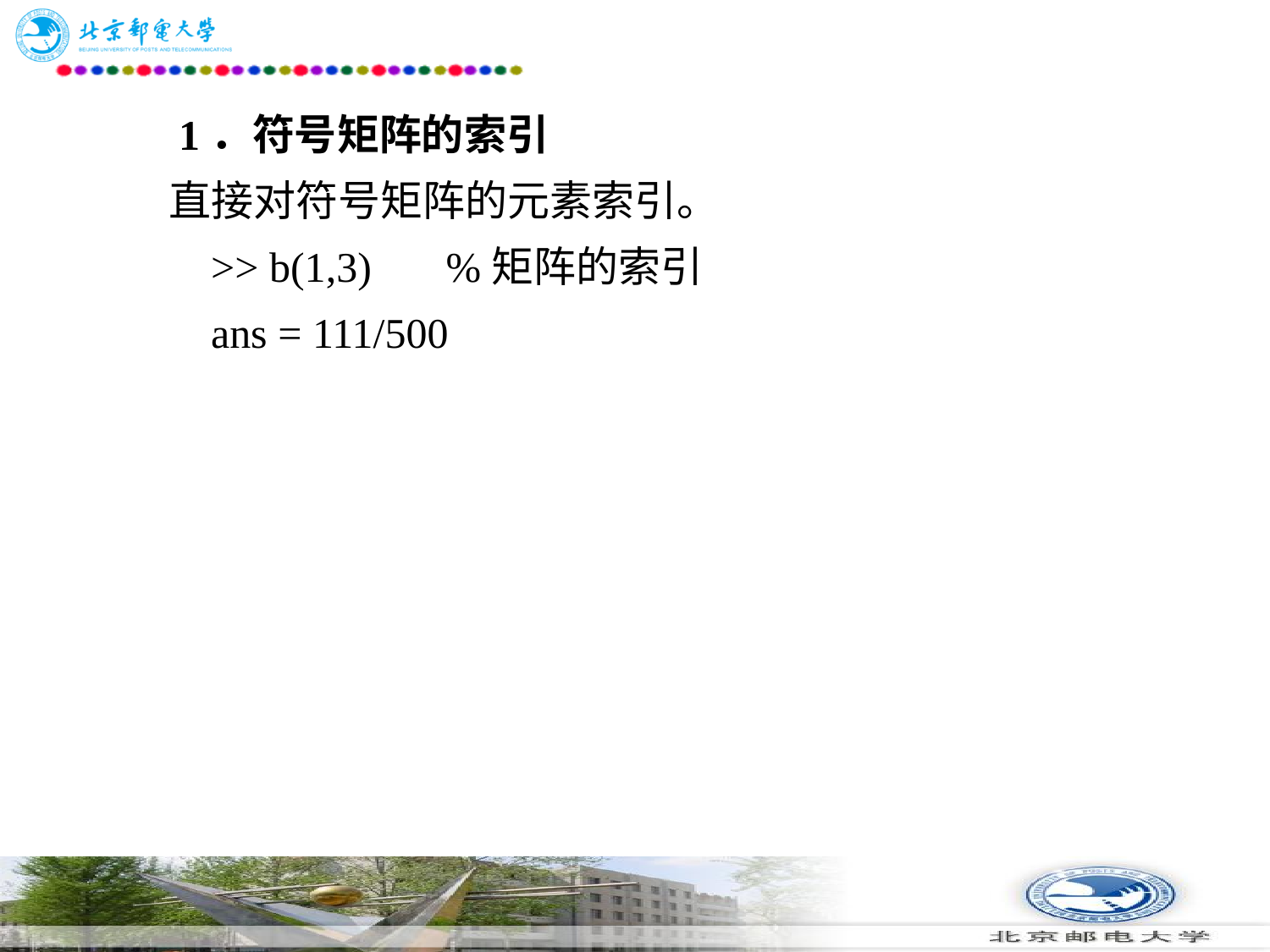

# 1．符号矩阵的索引 　　直接对符号矩阵的元素索引。 　　	>> b(1,3)       %矩阵的索引 　　	ans = 111/500